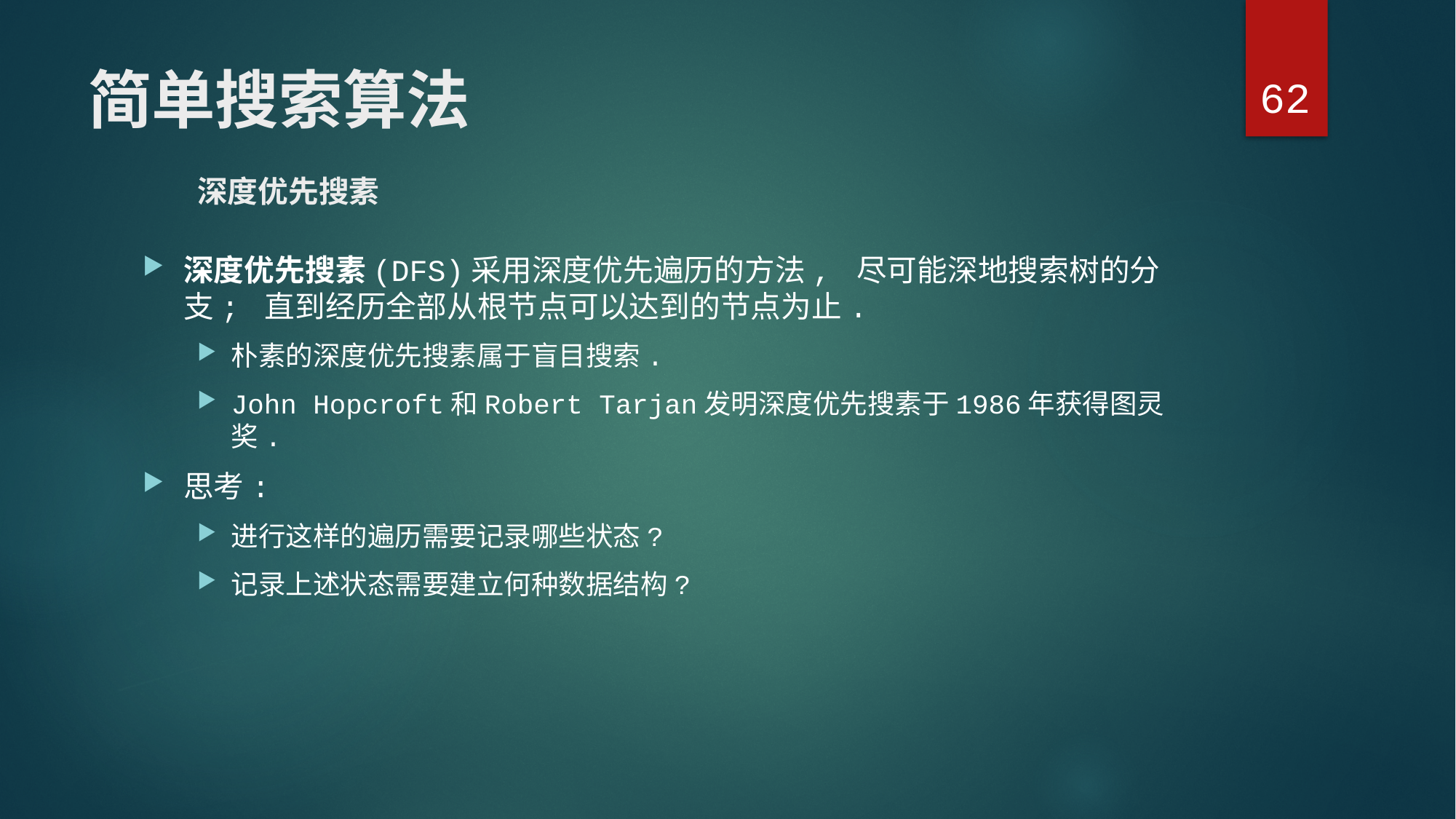

62
# 简单搜索算法 深度优先搜素
深度优先搜素(DFS)采用深度优先遍历的方法, 尽可能深地搜索树的分支; 直到经历全部从根节点可以达到的节点为止.
朴素的深度优先搜素属于盲目搜索.
John Hopcroft和Robert Tarjan发明深度优先搜素于1986年获得图灵奖.
思考:
进行这样的遍历需要记录哪些状态?
记录上述状态需要建立何种数据结构?